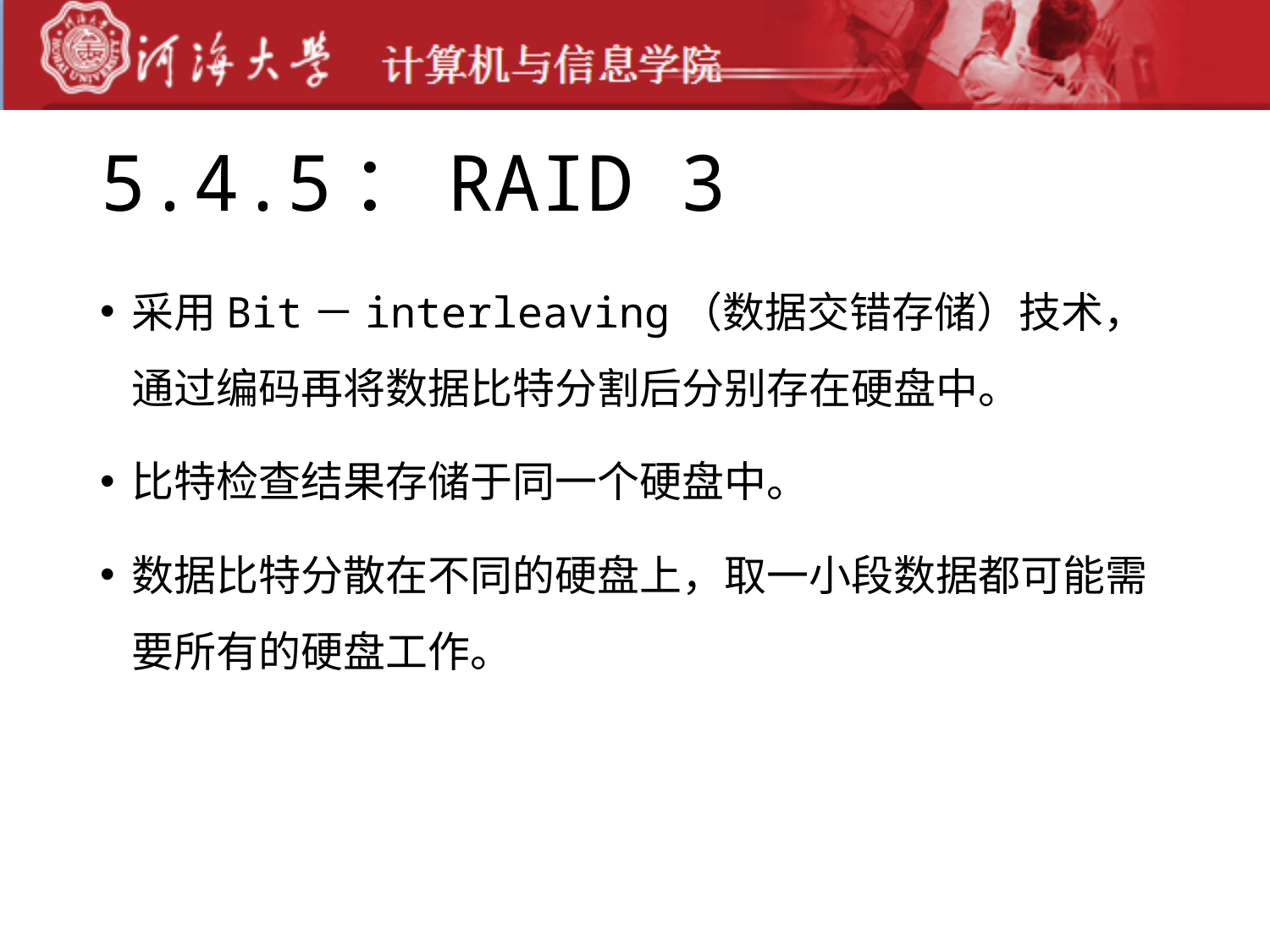

# 5.4.5：RAID 3
采用Bit－interleaving（数据交错存储）技术，通过编码再将数据比特分割后分别存在硬盘中。
比特检查结果存储于同一个硬盘中。
数据比特分散在不同的硬盘上，取一小段数据都可能需要所有的硬盘工作。